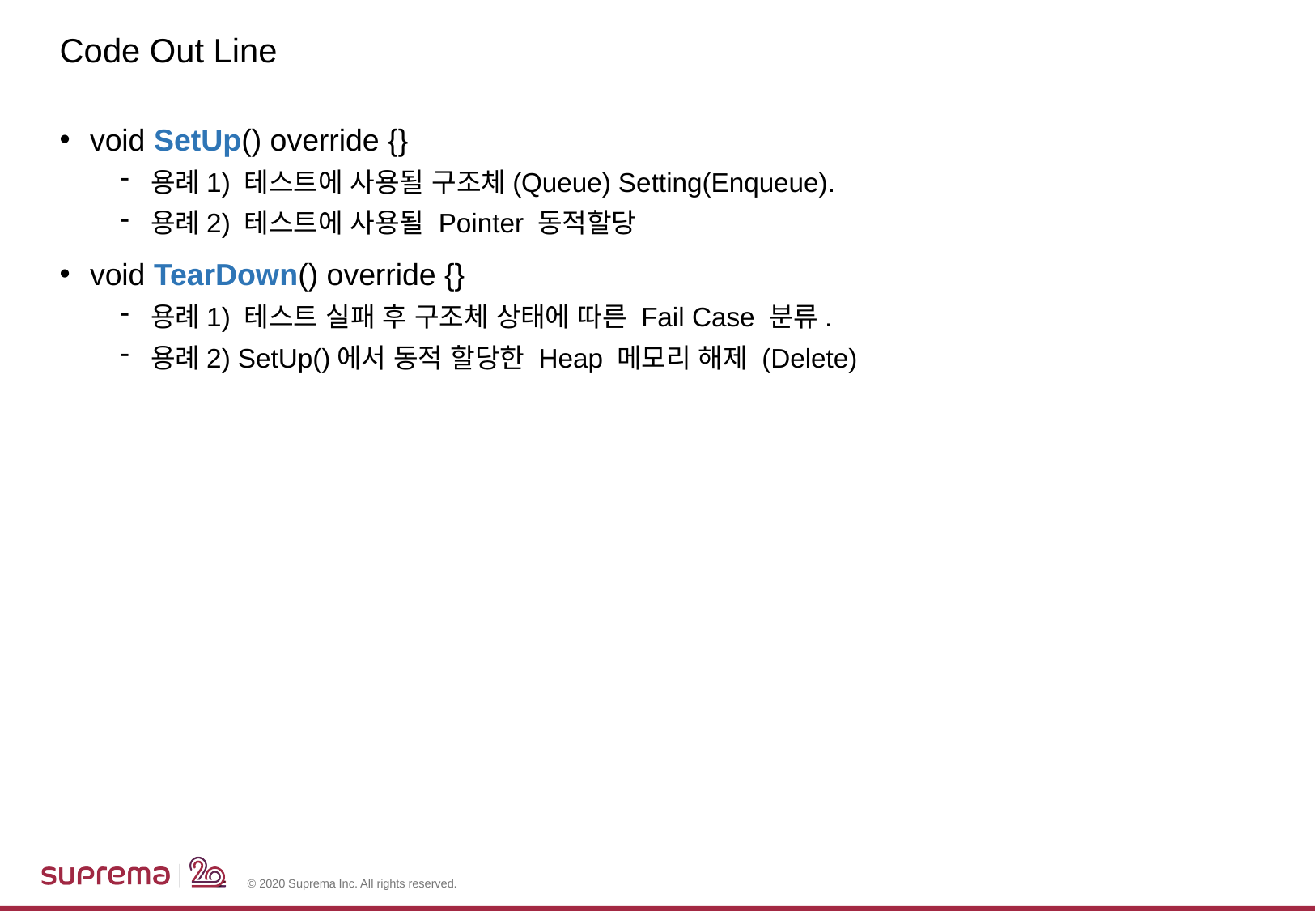

# Code Out Line
void SetUp() override {}
용례1) 테스트에 사용될 구조체(Queue) Setting(Enqueue).
용례2) 테스트에 사용될 Pointer 동적할당
void TearDown() override {}
용례1) 테스트 실패 후 구조체 상태에 따른 Fail Case 분류.
용례2) SetUp()에서 동적 할당한 Heap 메모리 해제 (Delete)